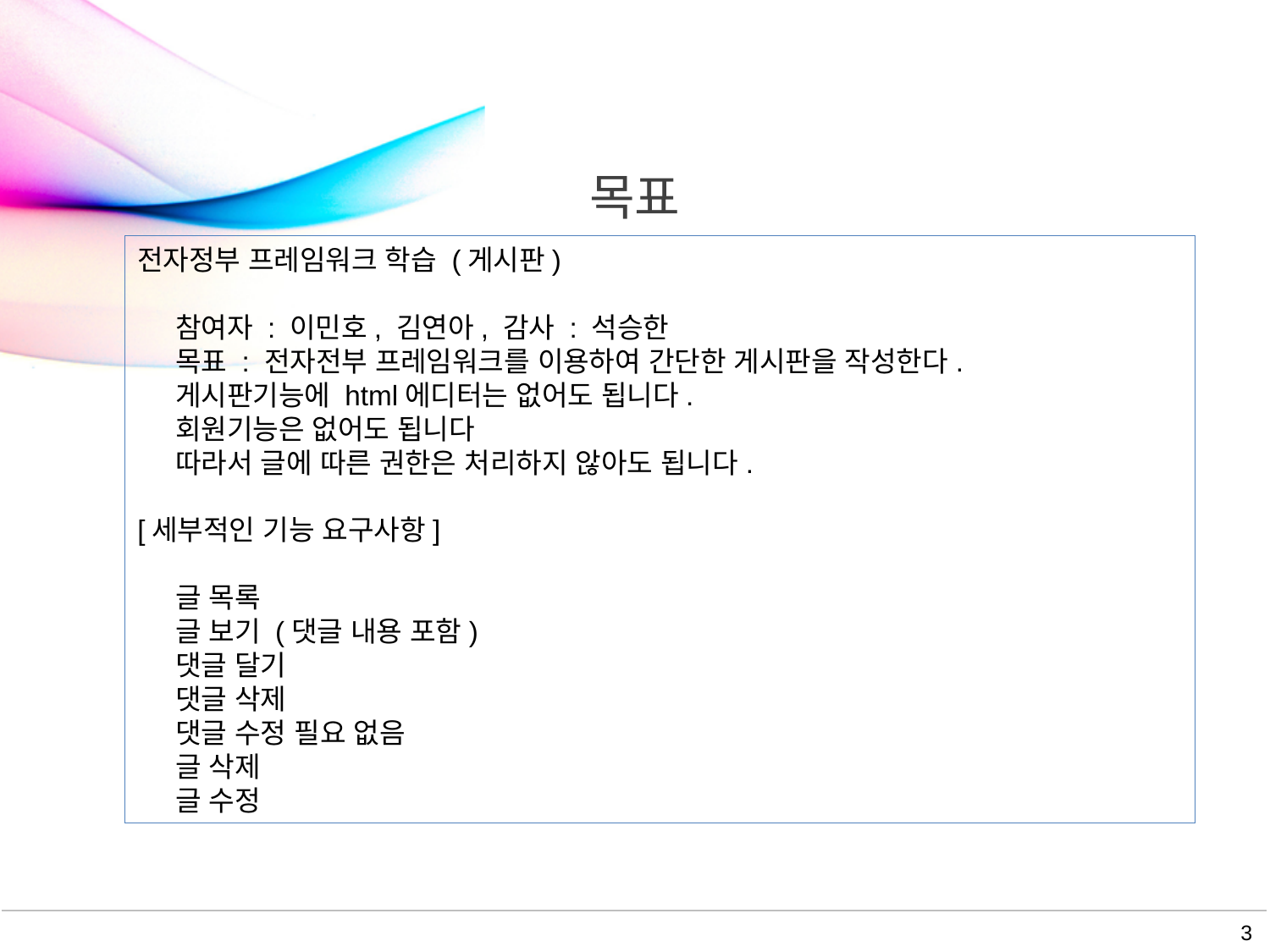

# 목표
전자정부 프레임워크 학습 (게시판)

    참여자 : 이민호, 김연아, 감사 : 석승한
    목표 : 전자전부 프레임워크를 이용하여 간단한 게시판을 작성한다.
    게시판기능에 html에디터는 없어도 됩니다.
    회원기능은 없어도 됩니다
    따라서 글에 따른 권한은 처리하지 않아도 됩니다.

[세부적인 기능 요구사항]

    글 목록
    글 보기 (댓글 내용 포함)
    댓글 달기
    댓글 삭제
    댓글 수정 필요 없음
    글 삭제
    글 수정
3